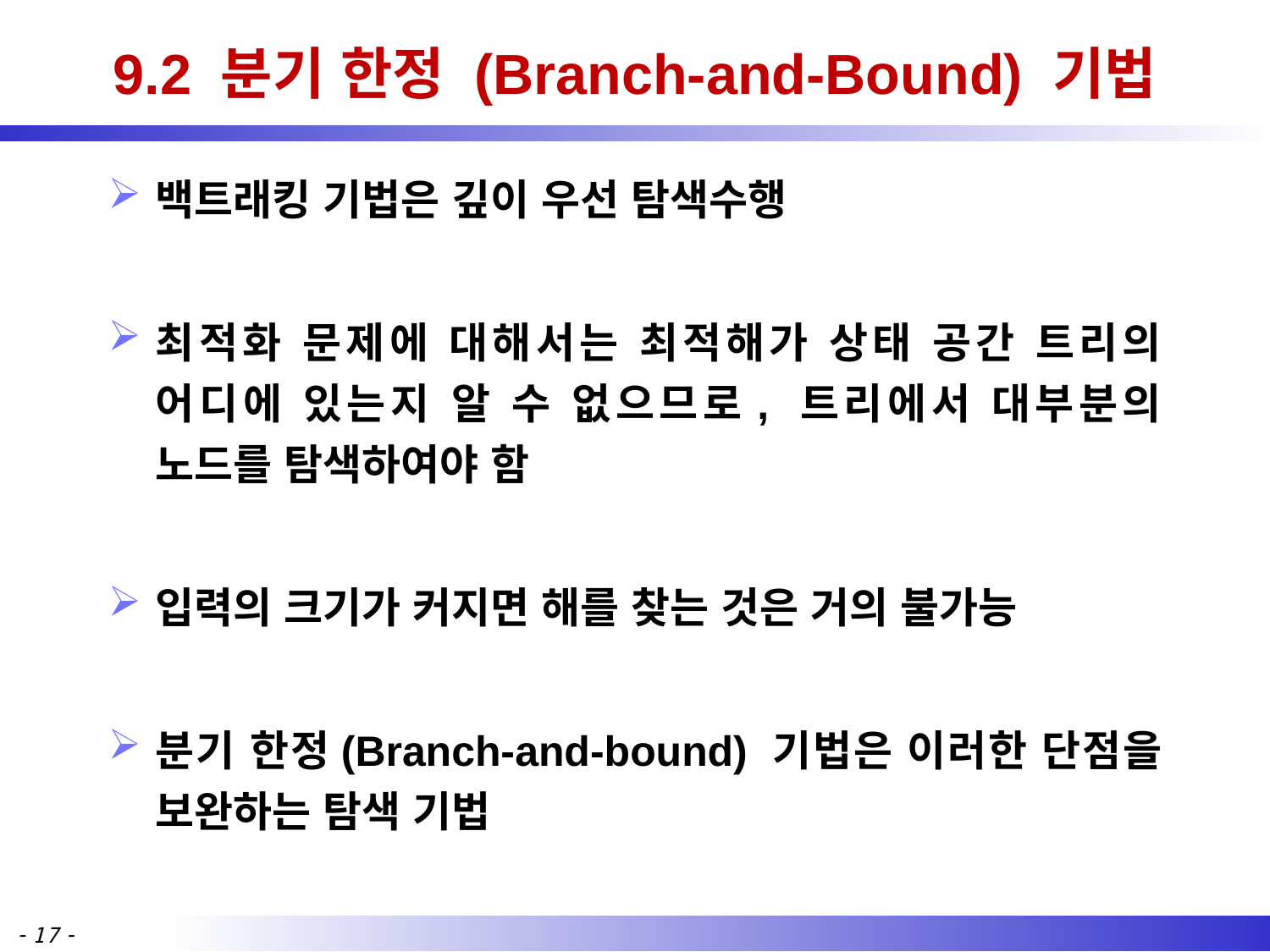

# 9.2 분기 한정 (Branch-and-Bound) 기법
백트래킹 기법은 깊이 우선 탐색수행

최적화 문제에 대해서는 최적해가 상태 공간 트리의 어디에 있는지 알 수 없으므로, 트리에서 대부분의 노드를 탐색하여야 함

입력의 크기가 커지면 해를 찾는 것은 거의 불가능

분기 한정(Branch-and-bound) 기법은 이러한 단점을 보완하는 탐색 기법
- 17 -